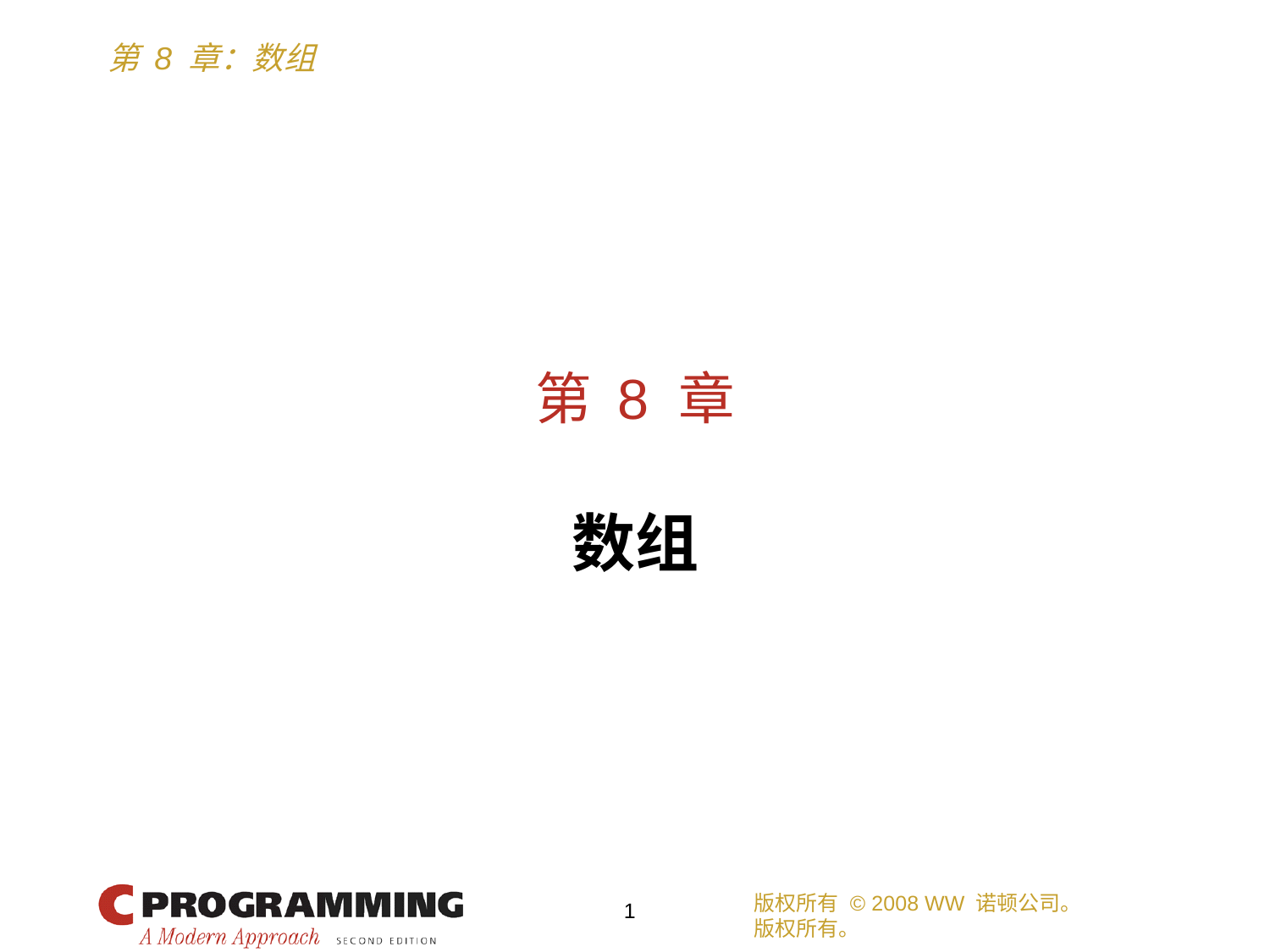

# 第 8 章
数组
版权所有 © 2008 WW 诺顿公司。
版权所有。
1